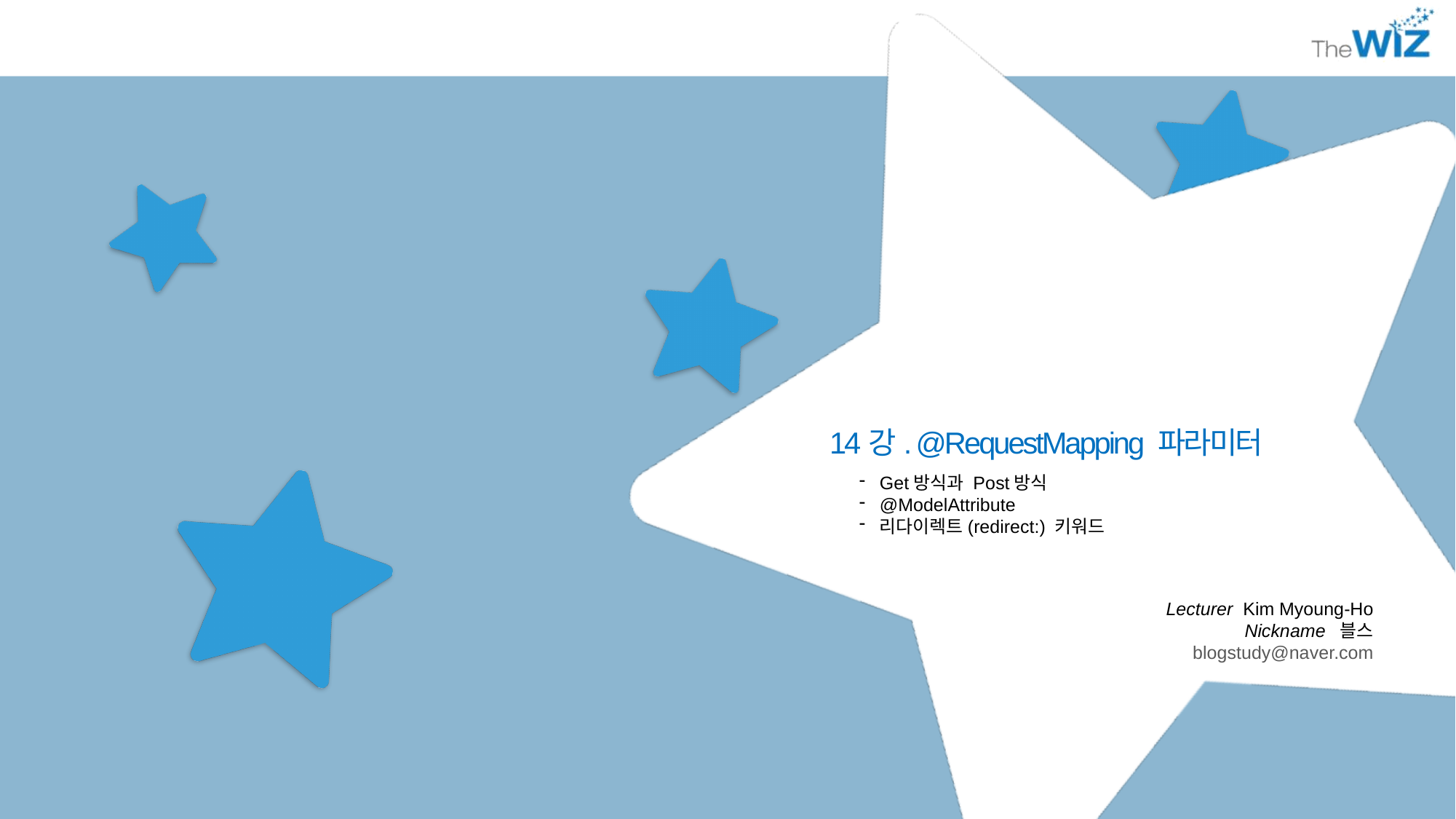

14강. @RequestMapping 파라미터
Get방식과 Post방식
@ModelAttribute
리다이렉트(redirect:) 키워드
Lecturer  Kim Myoung-Ho
Nickname  블스
blogstudy@naver.com